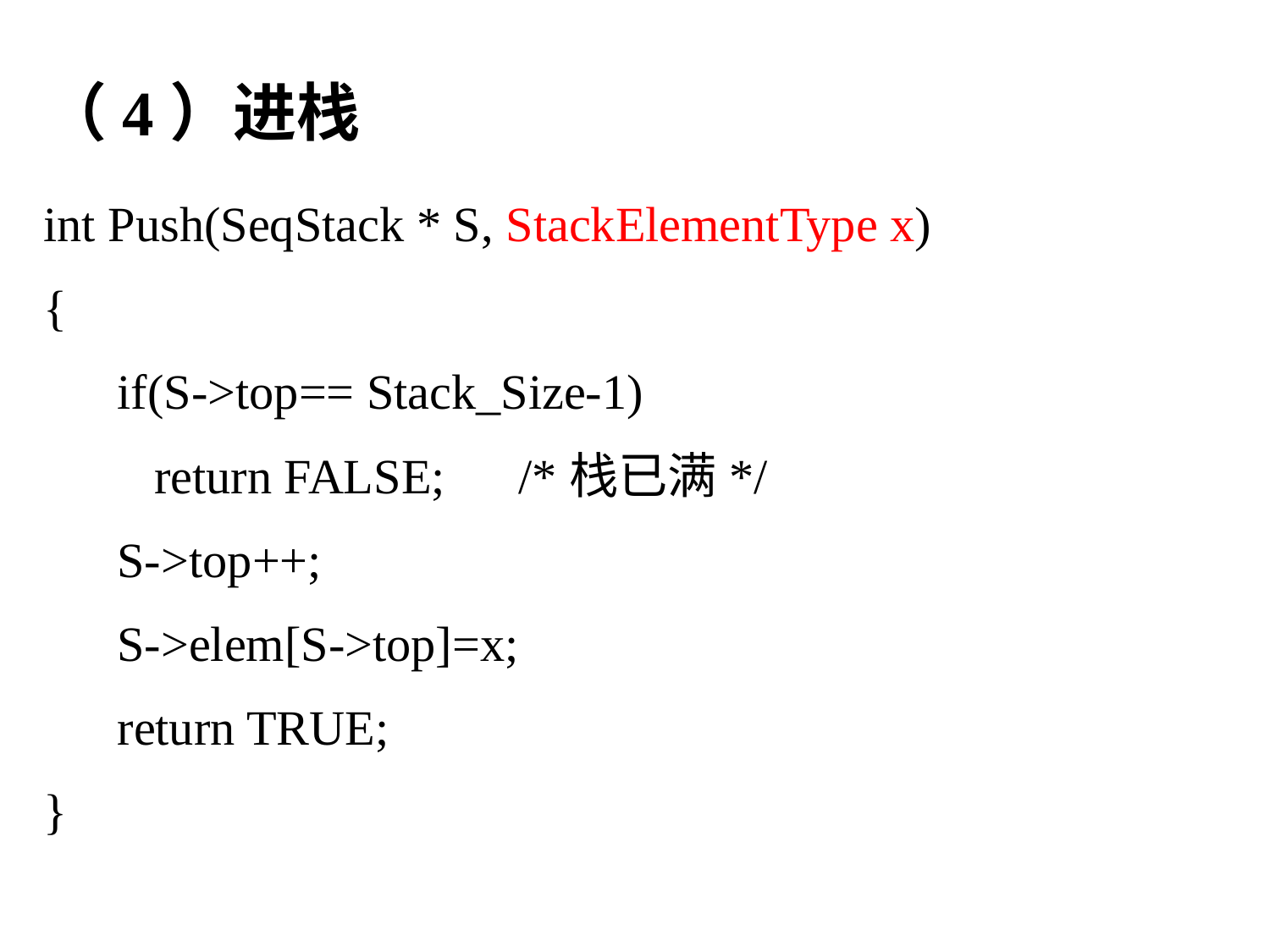

（4）进栈
int Push(SeqStack * S, StackElementType x)
{
      if(S->top== Stack_Size-1)
         return FALSE;      /*栈已满*/
      S->top++;
      S->elem[S->top]=x;
      return TRUE;
}